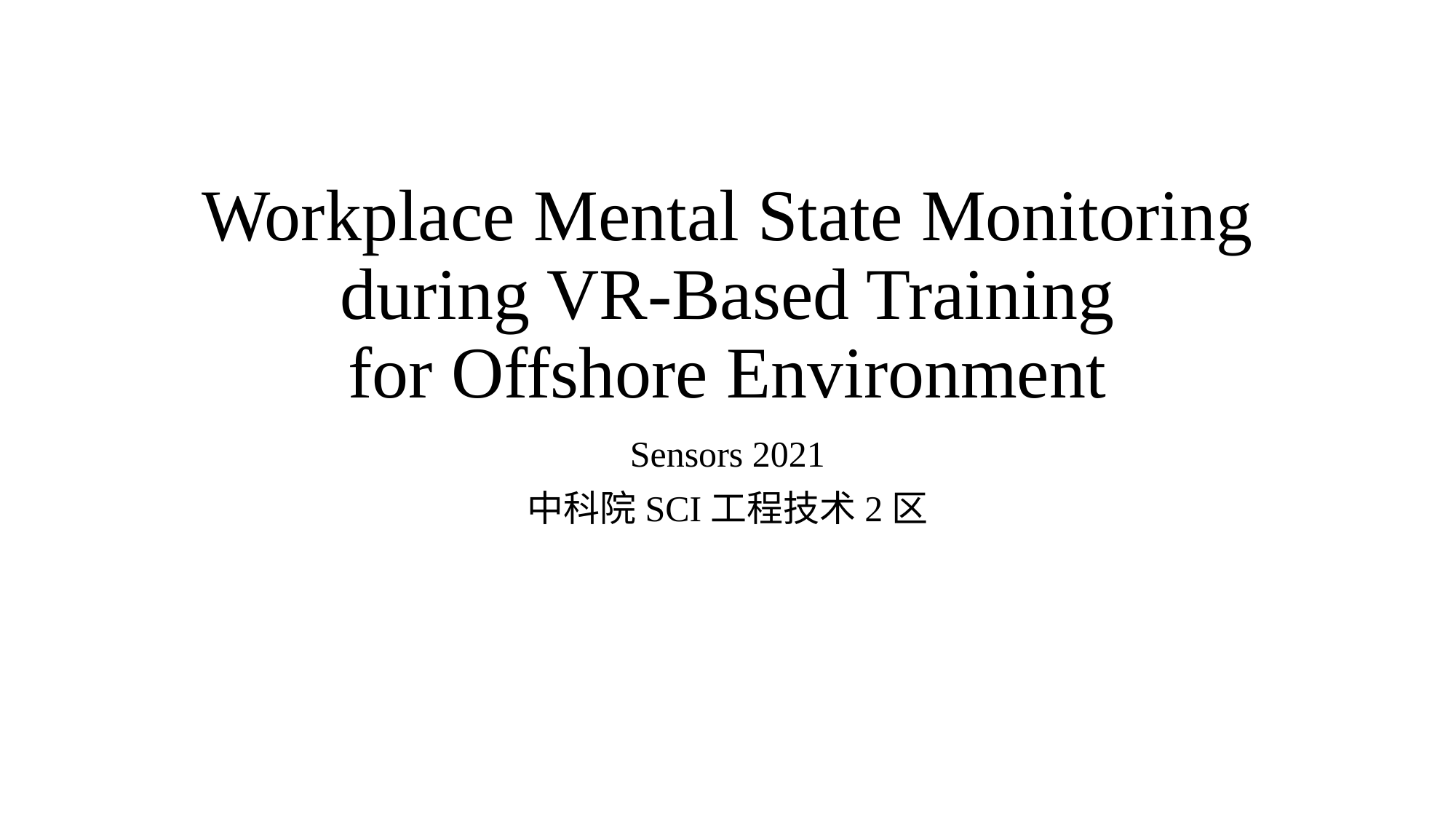

# Workplace Mental State Monitoring during VR-Based Training for Offshore Environment
Sensors 2021
中科院SCI工程技术2区